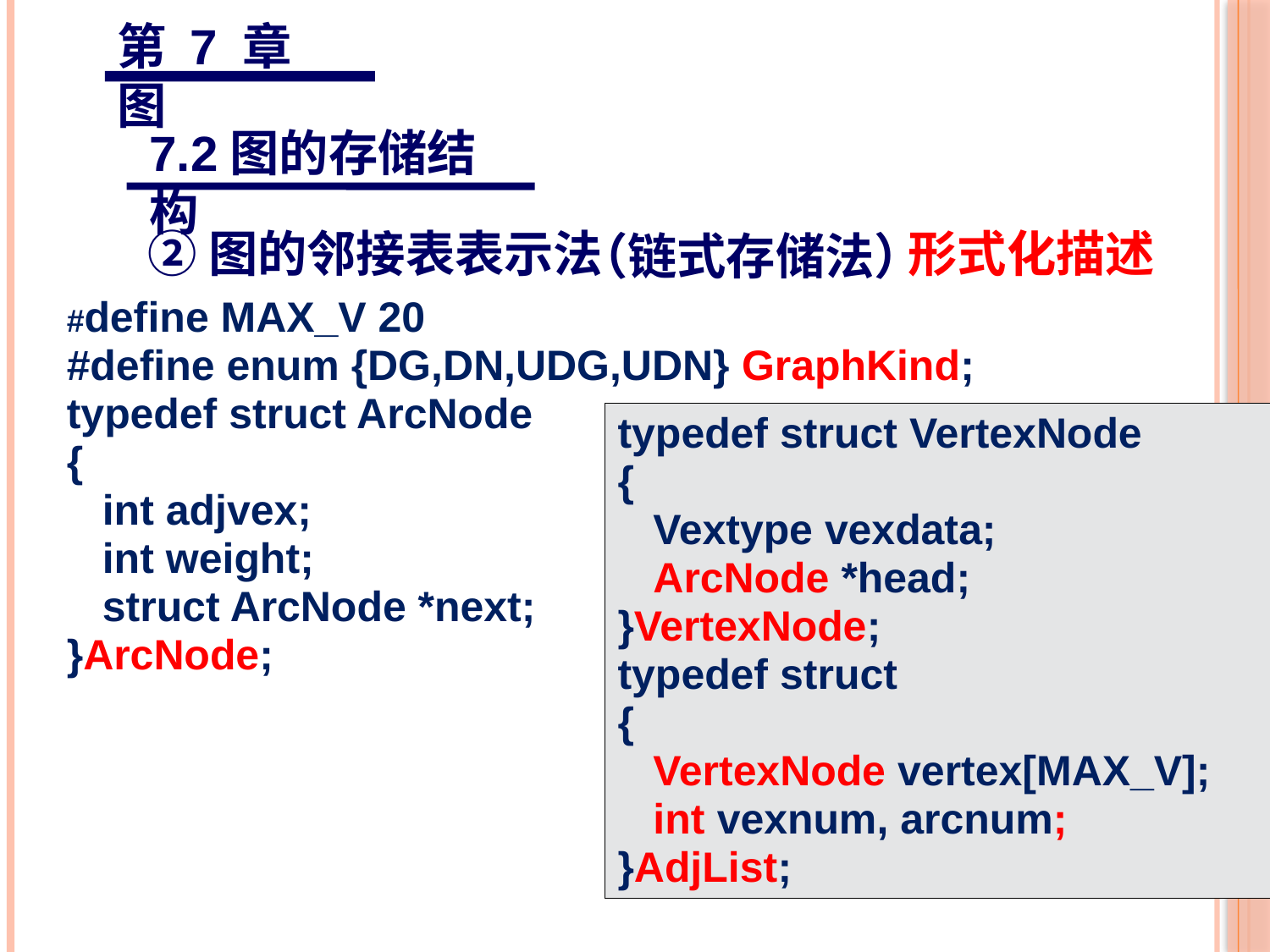

第 7 章  图

7.2图的存储结构

②图的邻接表表示法
形式化描述
（链式存储法）
#define MAX_V 20
#define enum {DG,DN,UDG,UDN} GraphKind;
typedef struct ArcNode
{
   int adjvex;
   int weight;
   struct ArcNode *next;
}ArcNode;
typedef struct VertexNode
{
   Vextype vexdata;
   ArcNode *head;
}VertexNode;
typedef struct
{
   VertexNode vertex[MAX_V];
   int vexnum, arcnum;
}AdjList;
34